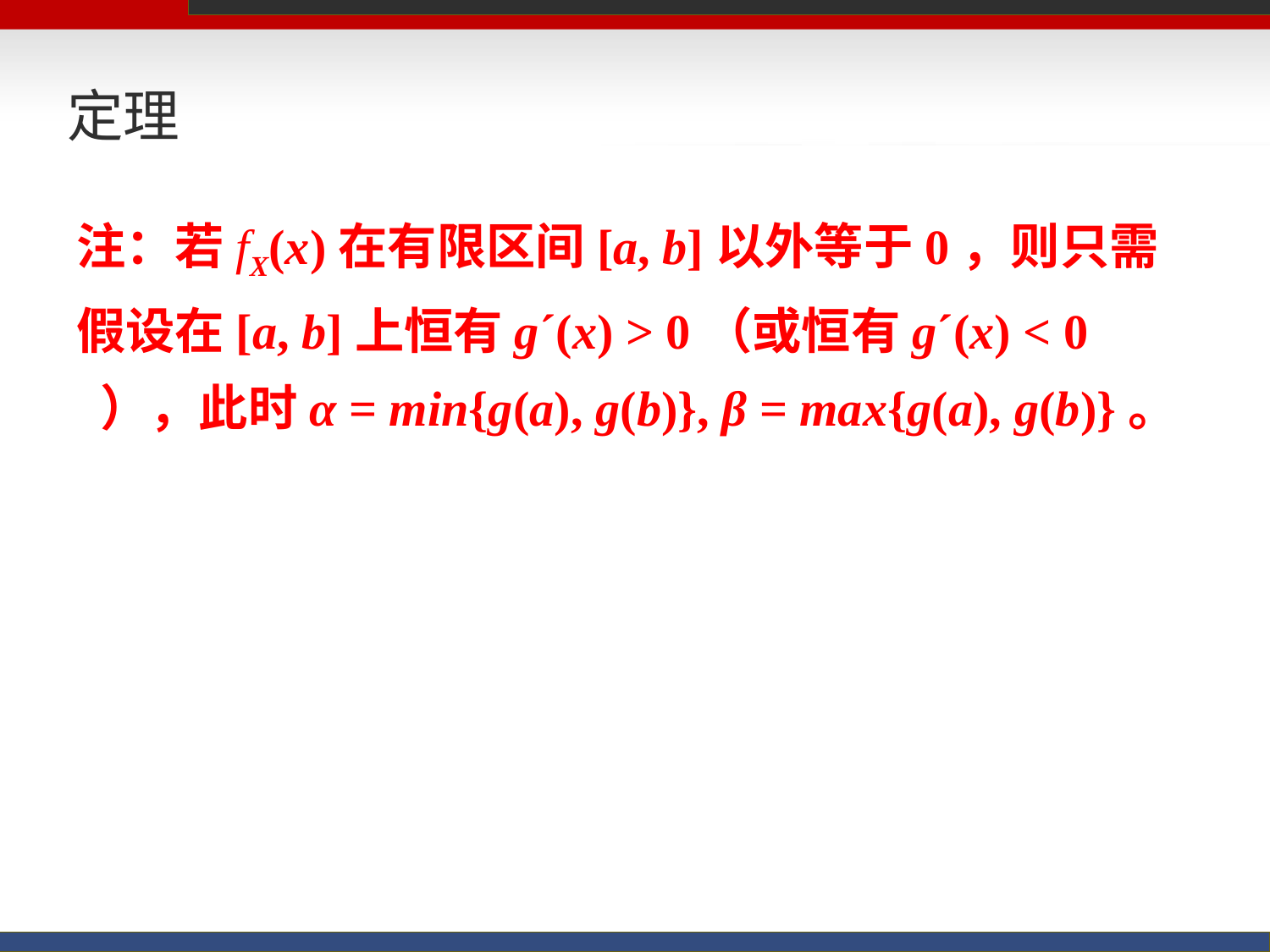

# 定理
注：若fX(x)在有限区间[a, b]以外等于0，则只需假设在[a, b]上恒有g´(x) > 0（或恒有g´(x) < 0 ），此时α = min{g(a), g(b)}, β = max{g(a), g(b)}。